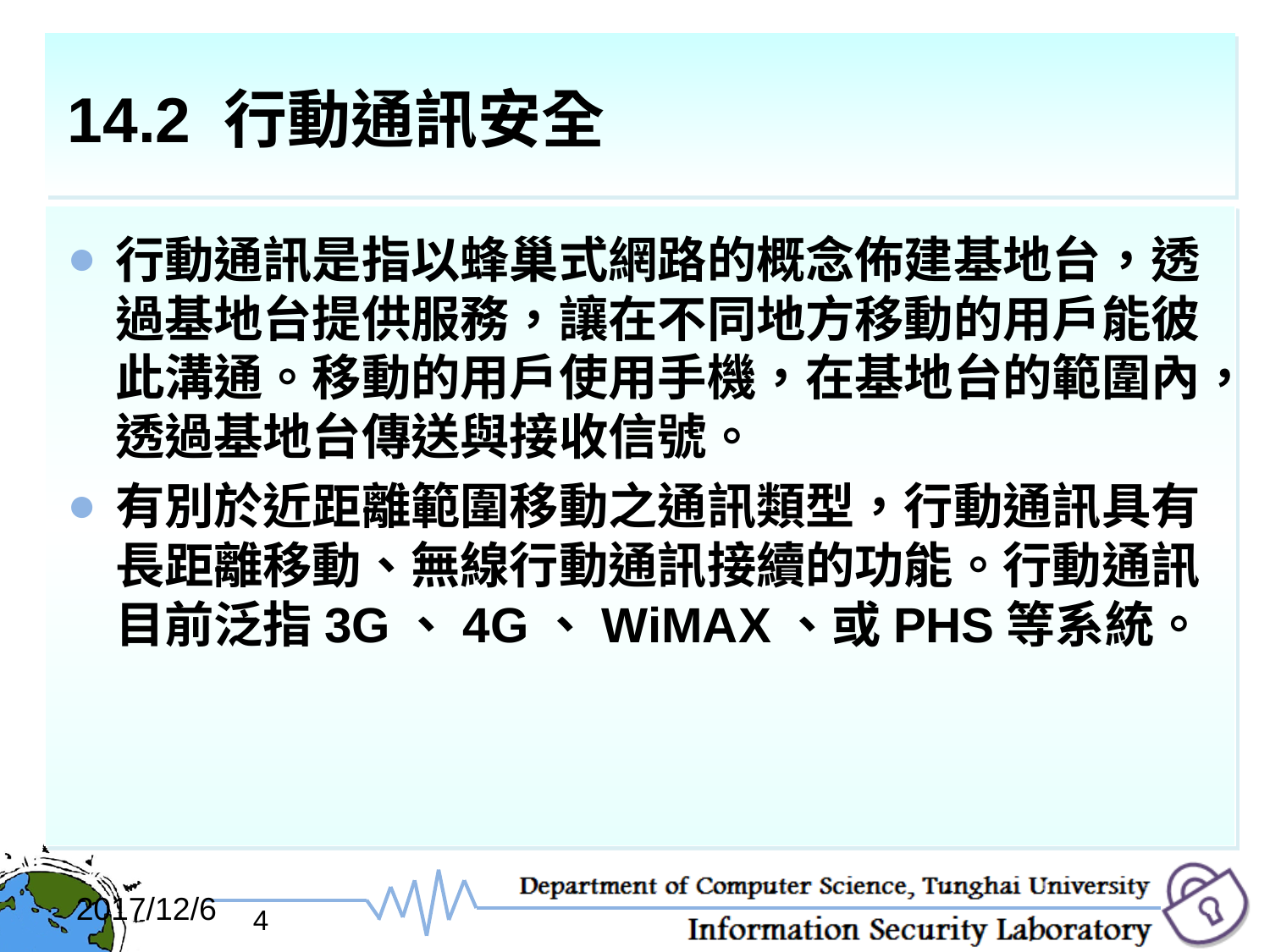

# 14.2 行動通訊安全
行動通訊是指以蜂巢式網路的概念佈建基地台，透過基地台提供服務，讓在不同地方移動的用戶能彼此溝通。移動的用戶使用手機，在基地台的範圍內，透過基地台傳送與接收信號。
有別於近距離範圍移動之通訊類型，行動通訊具有長距離移動、無線行動通訊接續的功能。行動通訊目前泛指3G、4G、WiMAX、或PHS等系統。
2017/12/6
4